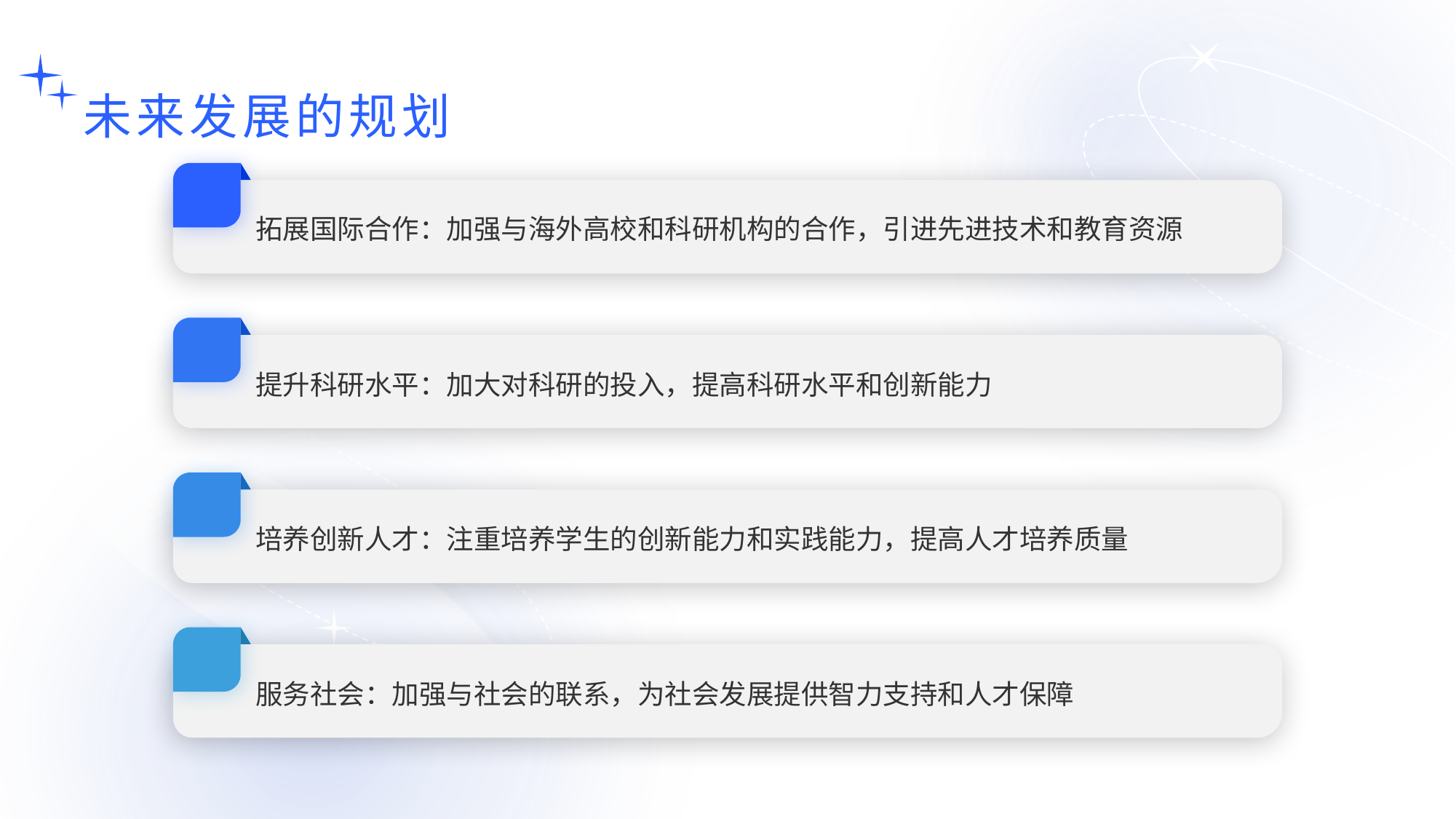

未来发展的规划

拓展国际合作：加强与海外高校和科研机构的合作，引进先进技术和教育资源

提升科研水平：加大对科研的投入，提高科研水平和创新能力

培养创新人才：注重培养学生的创新能力和实践能力，提高人才培养质量

服务社会：加强与社会的联系，为社会发展提供智力支持和人才保障